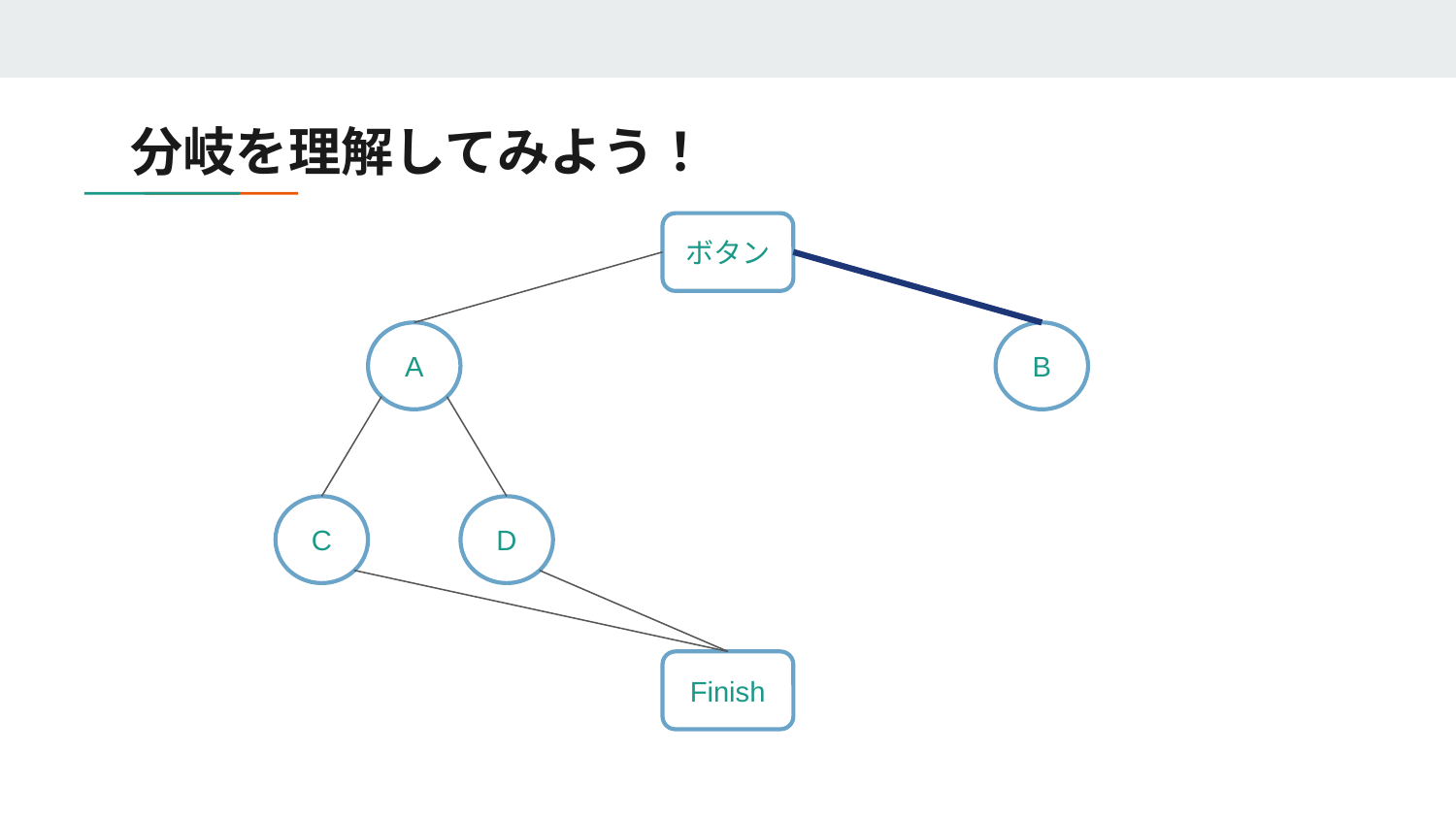

# 分岐を理解してみよう！
ボタン
A
B
C
D
Finish